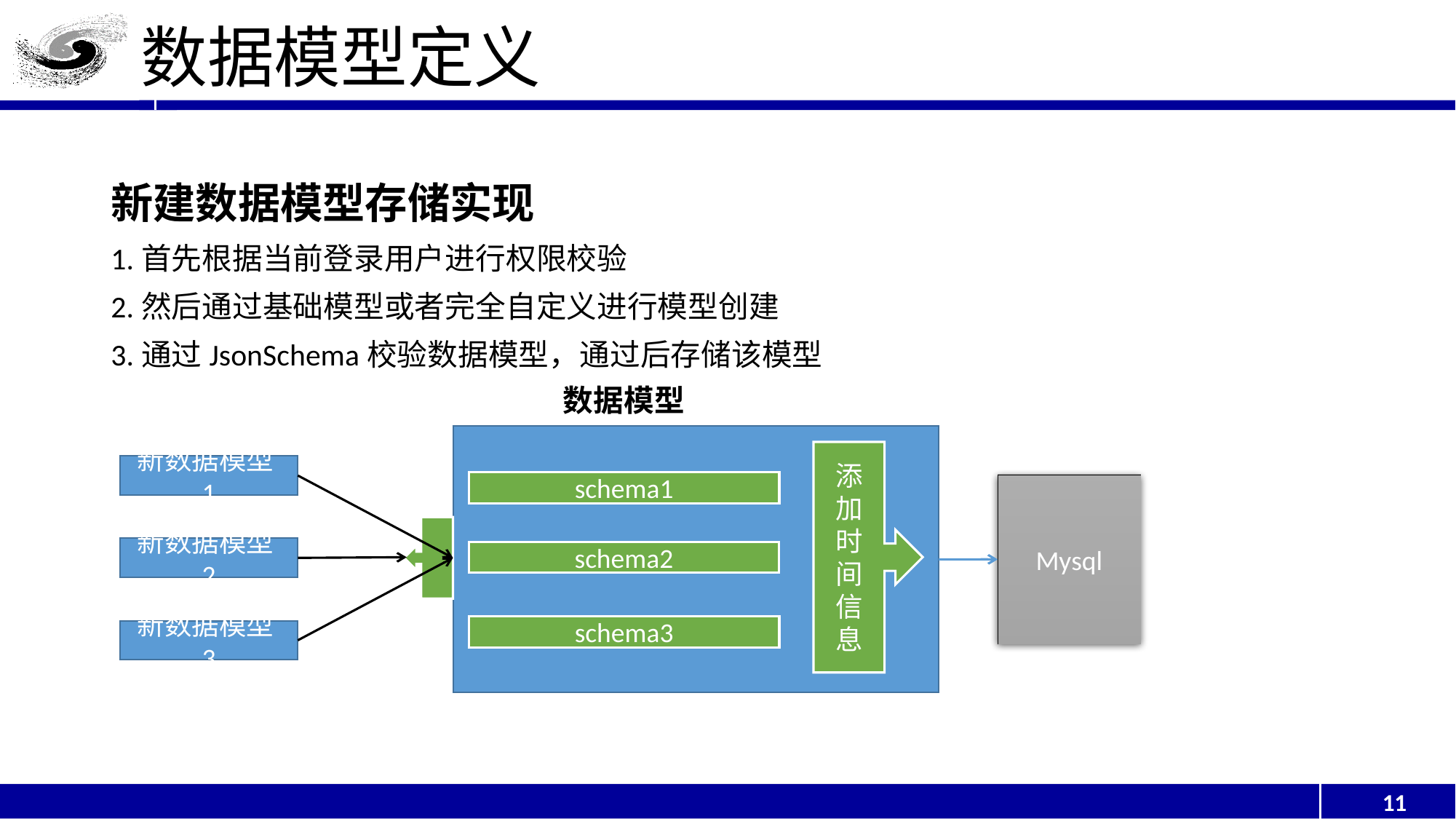

# 数据模型定义
新建数据模型存储实现
1.首先根据当前登录用户进行权限校验
2.然后通过基础模型或者完全自定义进行模型创建
3.通过JsonSchema校验数据模型，通过后存储该模型

数据模型

添加时间信息
新数据模型1
schema1
Mysql

新数据模型2
schema2
schema3
新数据模型3